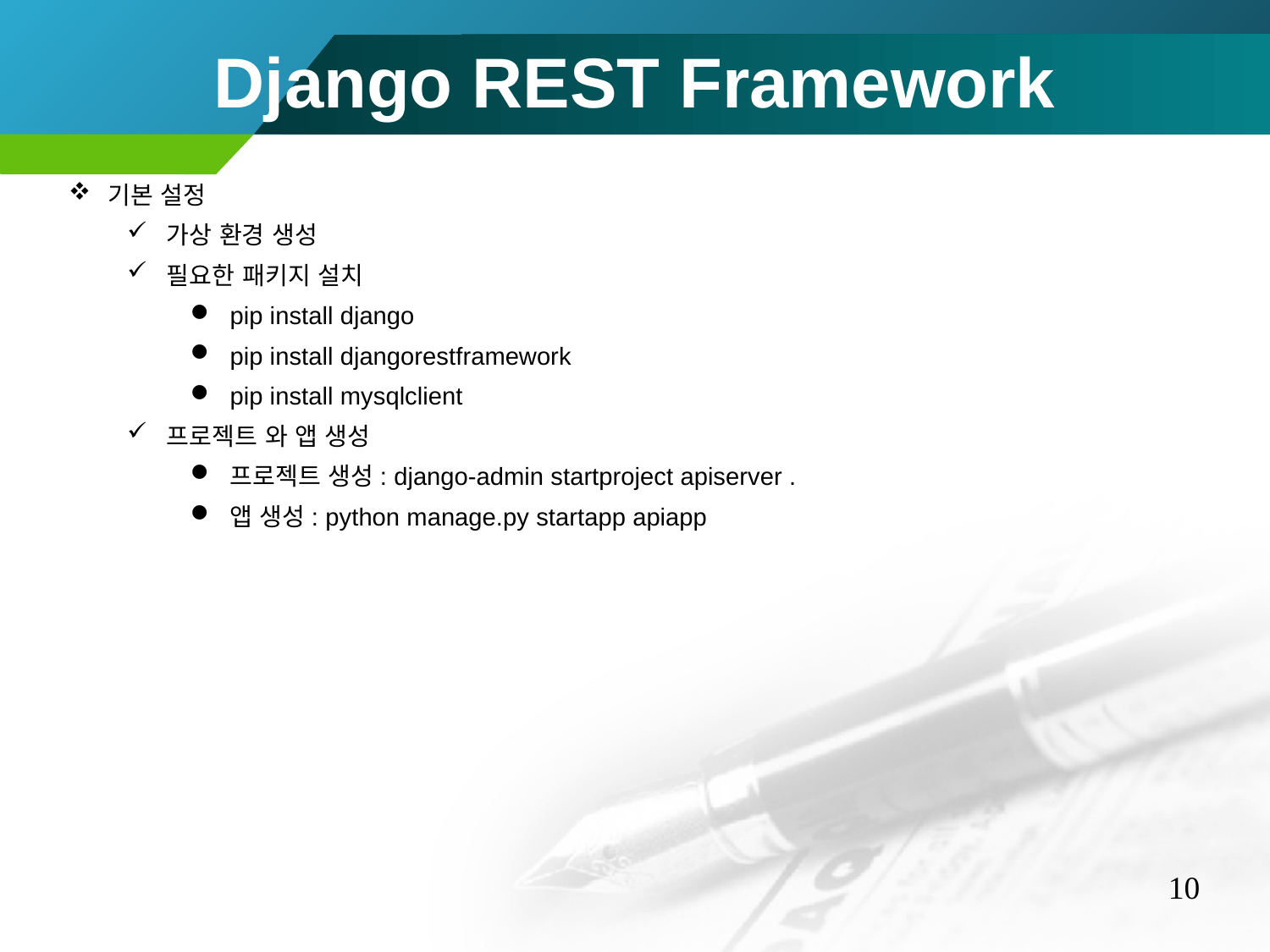

Django REST Framework
기본 설정
가상 환경 생성
필요한 패키지 설치
pip install django
pip install djangorestframework
pip install mysqlclient
프로젝트 와 앱 생성
프로젝트 생성: django-admin startproject apiserver .
앱 생성: python manage.py startapp apiapp

10